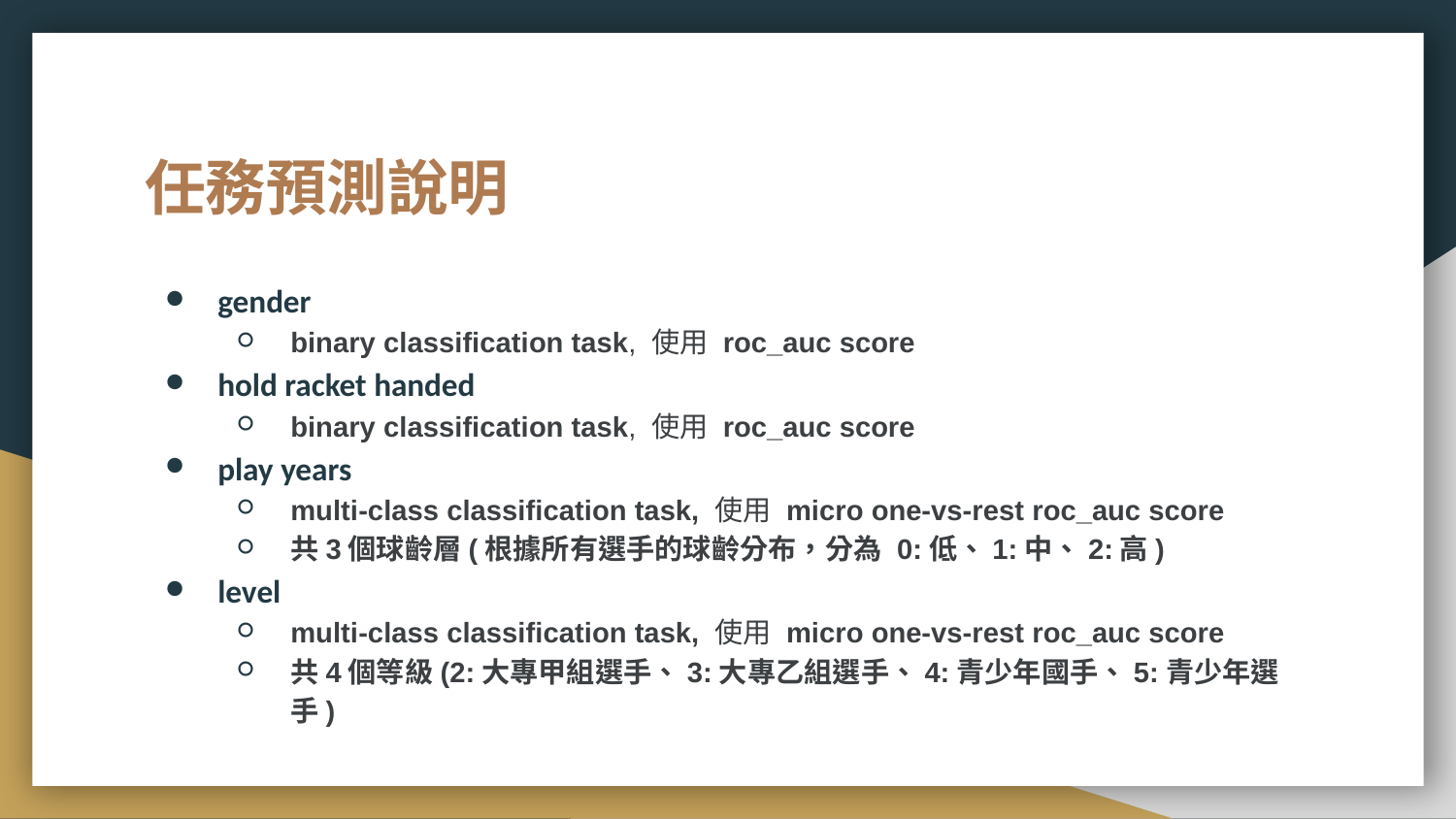

# 任務預測說明
gender
binary classification task, 使用 roc_auc score
hold racket handed
binary classification task, 使用 roc_auc score
play years
multi-class classification task, 使用 micro one-vs-rest roc_auc score
共3個球齡層(根據所有選手的球齡分布，分為 0:低、1:中、2:高)
level
multi-class classification task, 使用 micro one-vs-rest roc_auc score
共4個等級(2:大專甲組選手、3:大專乙組選手、4:青少年國手、5:青少年選手)